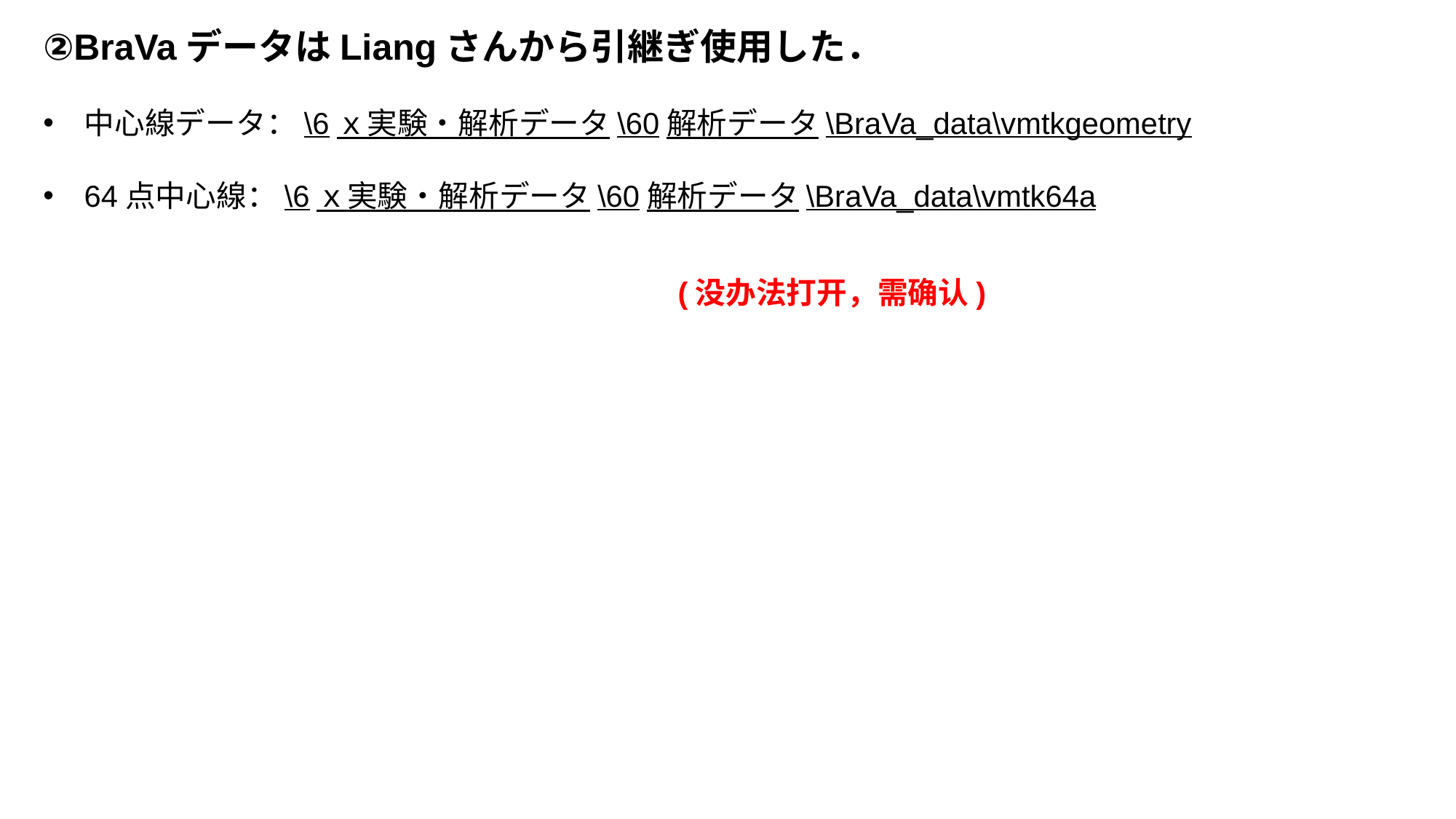

②BraVaデータはLiangさんから引継ぎ使用した．

中心線データ：\6ｘ実験・解析データ\60解析データ\BraVa_data\vmtkgeometry

64点中心線：\6ｘ実験・解析データ\60解析データ\BraVa_data\vmtk64a
(没办法打开，需确认)